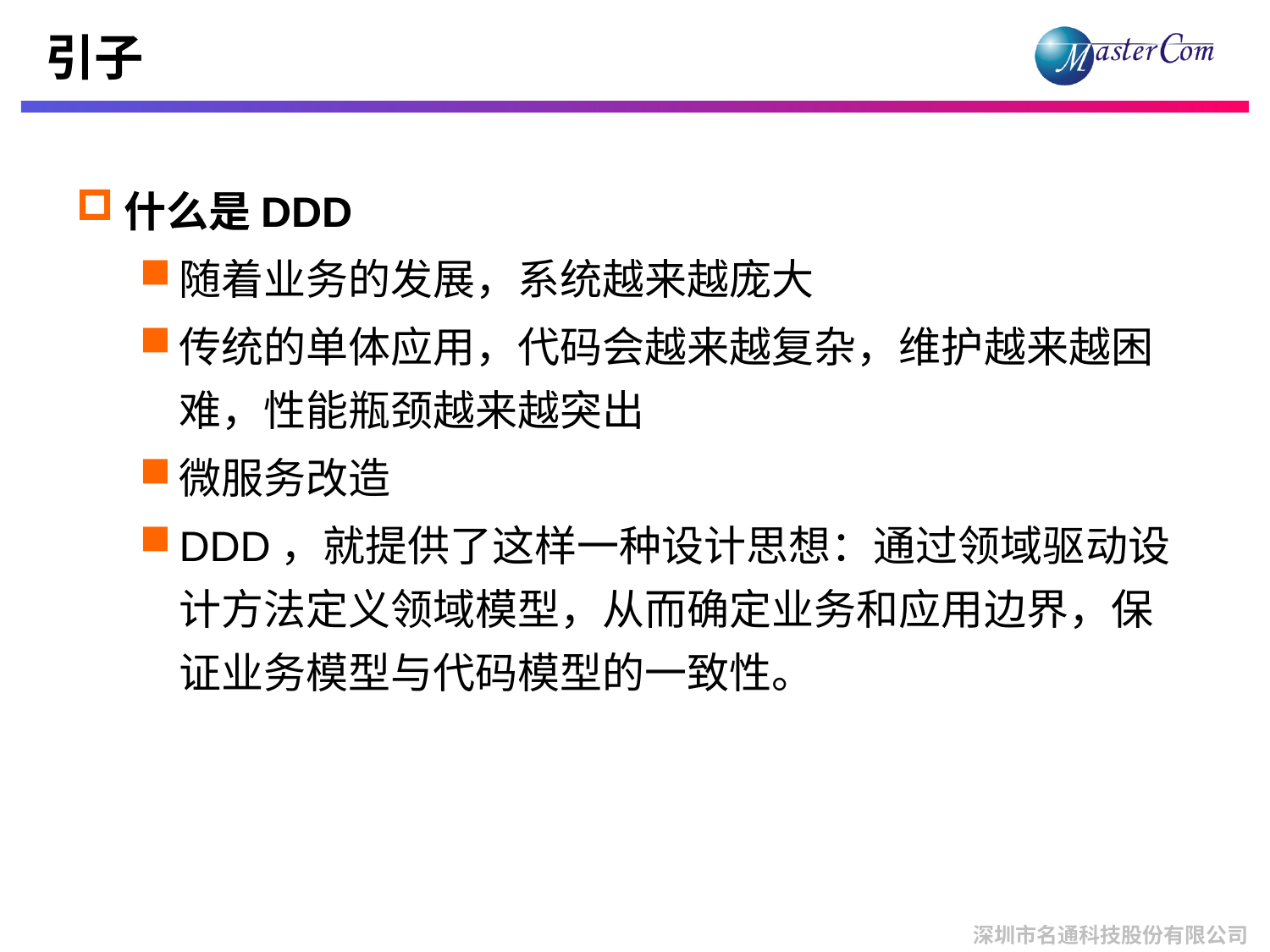

# 引子
什么是DDD
随着业务的发展，系统越来越庞大
传统的单体应用，代码会越来越复杂，维护越来越困难，性能瓶颈越来越突出
微服务改造
DDD，就提供了这样一种设计思想：通过领域驱动设计方法定义领域模型，从而确定业务和应用边界，保证业务模型与代码模型的一致性。